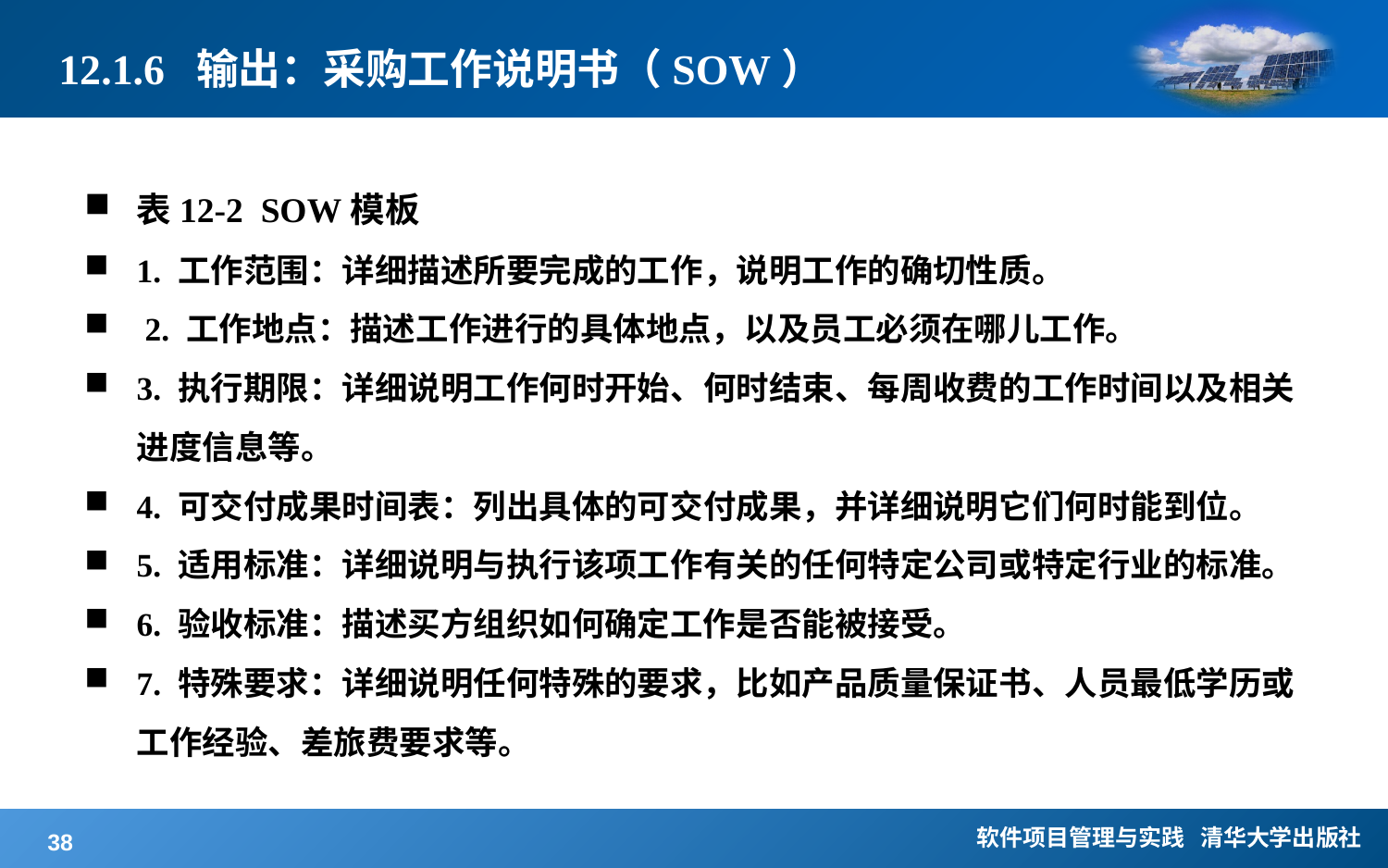

# 12.1.6  输出：采购工作说明书（SOW）
表12-2  SOW模板
1. 工作范围：详细描述所要完成的工作，说明工作的确切性质。
 2. 工作地点：描述工作进行的具体地点，以及员工必须在哪儿工作。
3. 执行期限：详细说明工作何时开始、何时结束、每周收费的工作时间以及相关进度信息等。
4. 可交付成果时间表：列出具体的可交付成果，并详细说明它们何时能到位。
5. 适用标准：详细说明与执行该项工作有关的任何特定公司或特定行业的标准。
6. 验收标准：描述买方组织如何确定工作是否能被接受。
7. 特殊要求：详细说明任何特殊的要求，比如产品质量保证书、人员最低学历或工作经验、差旅费要求等。